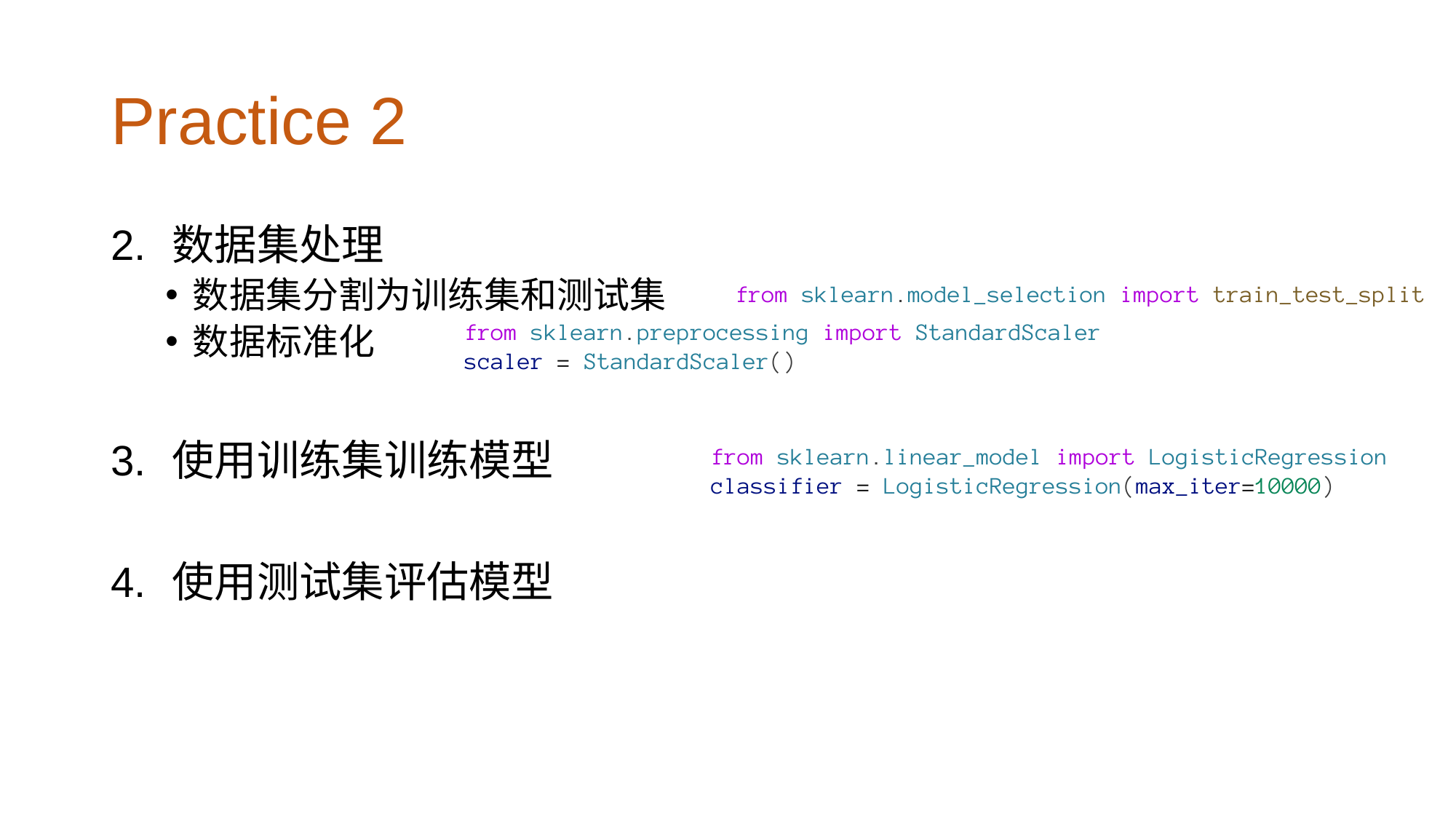

# Practice 2
数据集处理
数据集分割为训练集和测试集
数据标准化

使用训练集训练模型

使用测试集评估模型
from sklearn.model_selection import train_test_split
from sklearn.preprocessing import StandardScaler
scaler = StandardScaler()
from sklearn.linear_model import LogisticRegression
classifier = LogisticRegression(max_iter=10000)